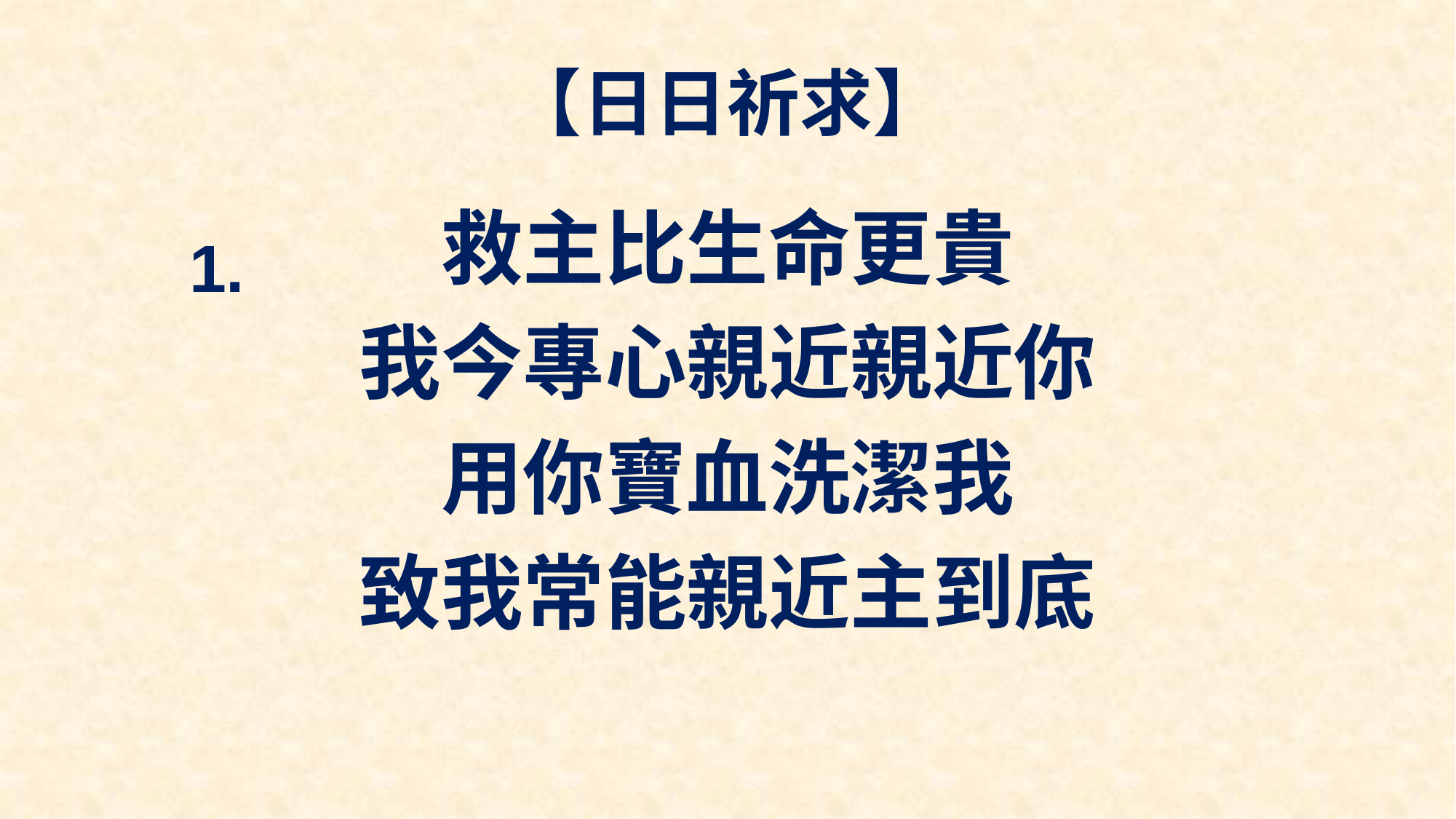

# 【日日祈求】
救主比生命更貴
我今專心親近親近你
用你寶血洗潔我
致我常能親近主到底
1.